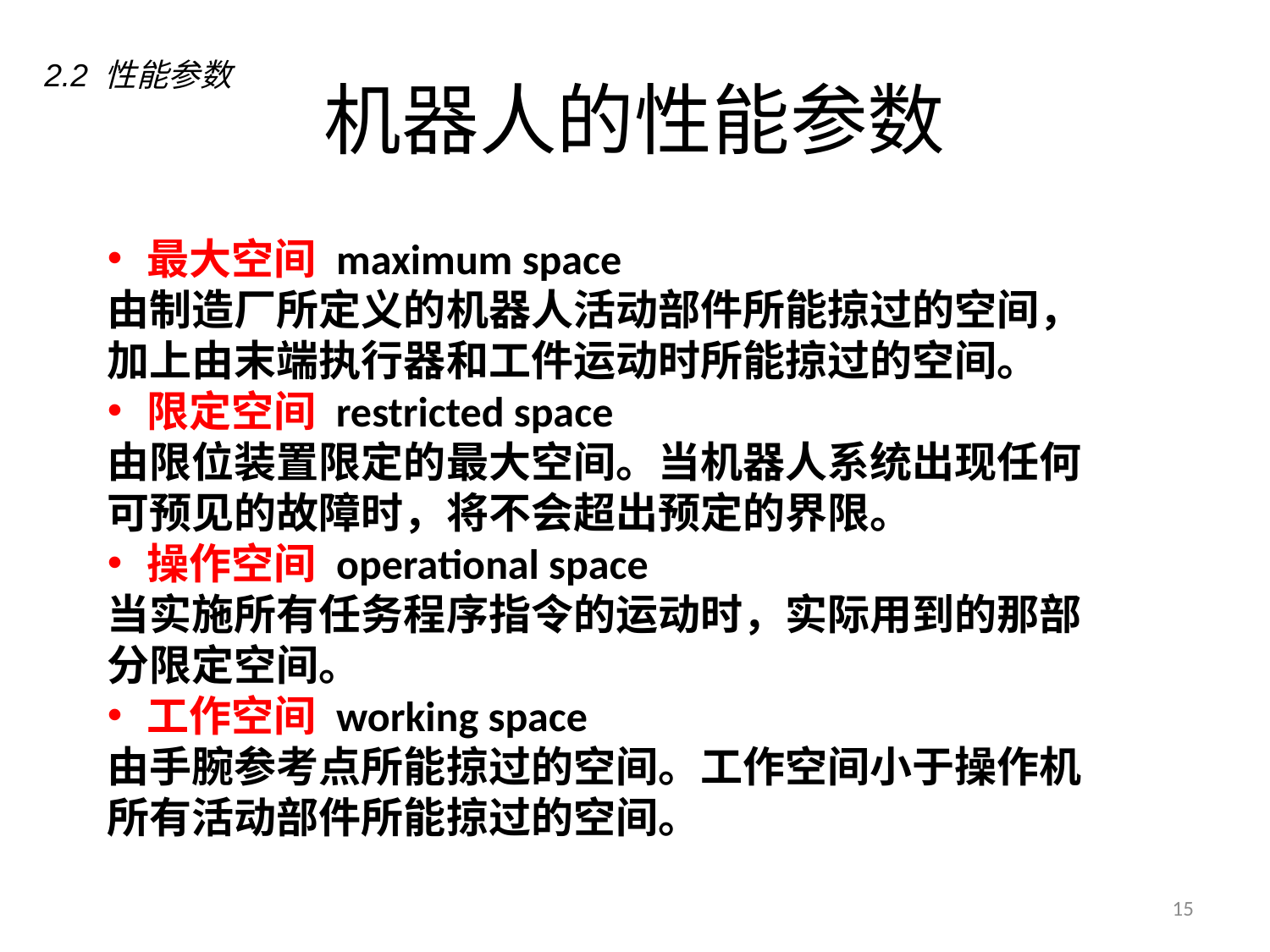

# 机器人的性能参数
2.2 性能参数
最大空间 maximum space
由制造厂所定义的机器人活动部件所能掠过的空间，加上由末端执行器和工件运动时所能掠过的空间。
限定空间 restricted space
由限位装置限定的最大空间。当机器人系统出现任何可预见的故障时，将不会超出预定的界限。
操作空间 operational space
当实施所有任务程序指令的运动时，实际用到的那部分限定空间。
工作空间 working space
由手腕参考点所能掠过的空间。工作空间小于操作机所有活动部件所能掠过的空间。
15